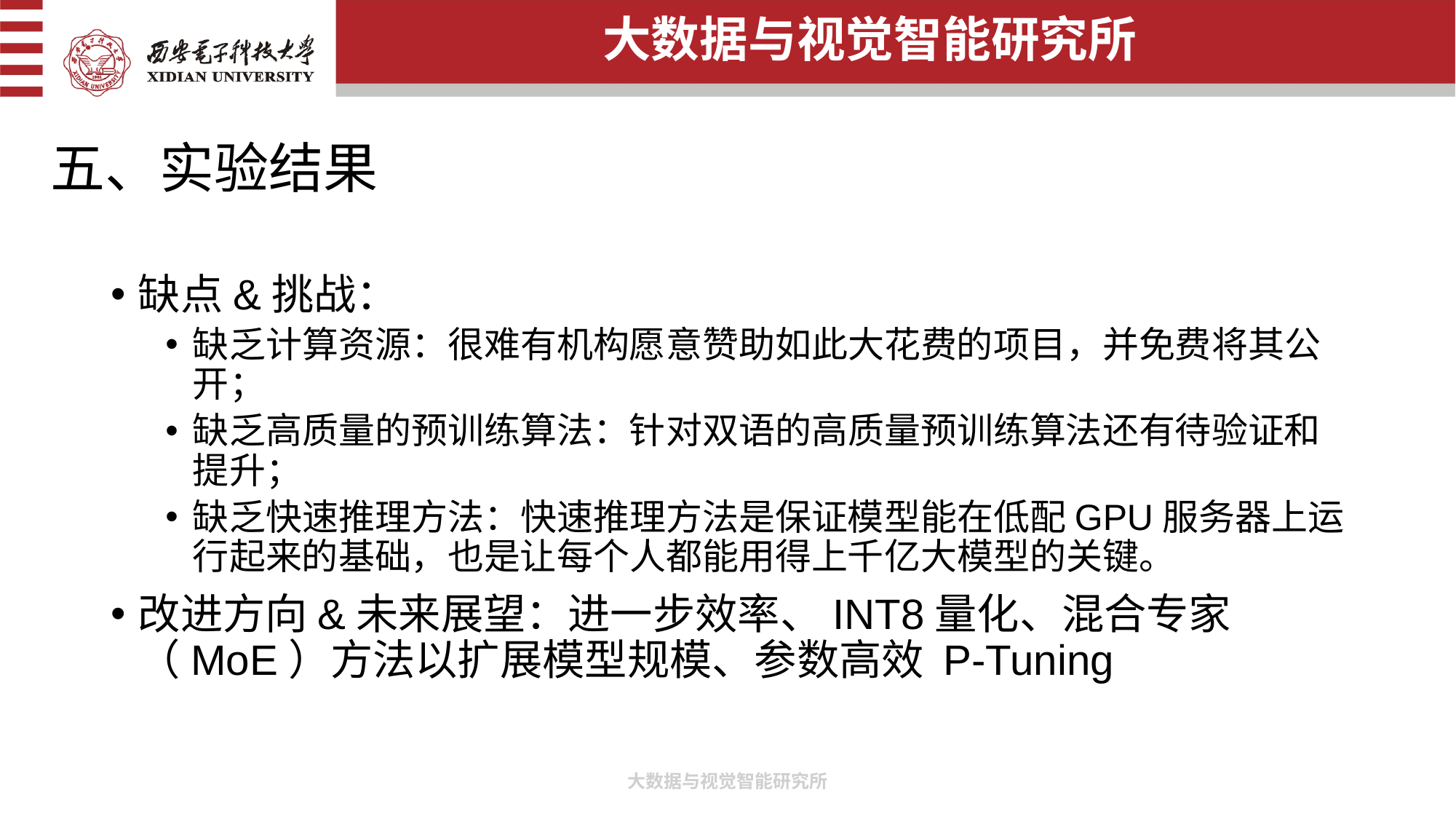

# 五、实验结果
缺点&挑战：
缺乏计算资源：很难有机构愿意赞助如此大花费的项目，并免费将其公开；
缺乏高质量的预训练算法：针对双语的高质量预训练算法还有待验证和提升；
缺乏快速推理方法：快速推理方法是保证模型能在低配GPU服务器上运行起来的基础，也是让每个人都能用得上千亿大模型的关键。
改进方向&未来展望：进一步效率、INT8量化、混合专家（MoE）方法以扩展模型规模、参数高效 P-Tuning

大数据与视觉智能研究所
26